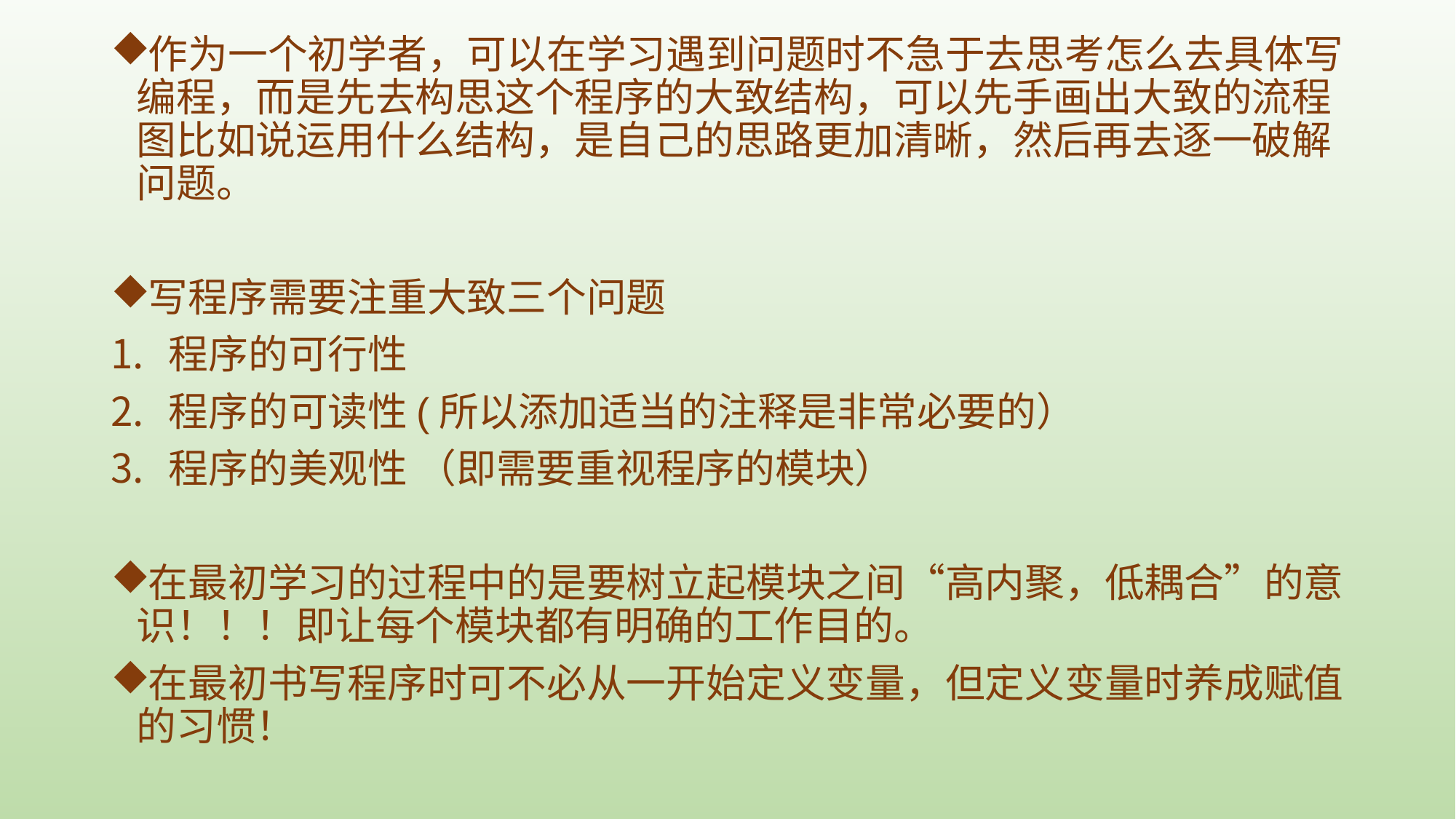

作为一个初学者，可以在学习遇到问题时不急于去思考怎么去具体写编程，而是先去构思这个程序的大致结构，可以先手画出大致的流程图比如说运用什么结构，是自己的思路更加清晰，然后再去逐一破解问题。

写程序需要注重大致三个问题
程序的可行性
程序的可读性(所以添加适当的注释是非常必要的）
程序的美观性 （即需要重视程序的模块）

在最初学习的过程中的是要树立起模块之间“高内聚，低耦合”的意识！！！即让每个模块都有明确的工作目的。
在最初书写程序时可不必从一开始定义变量，但定义变量时养成赋值的习惯！